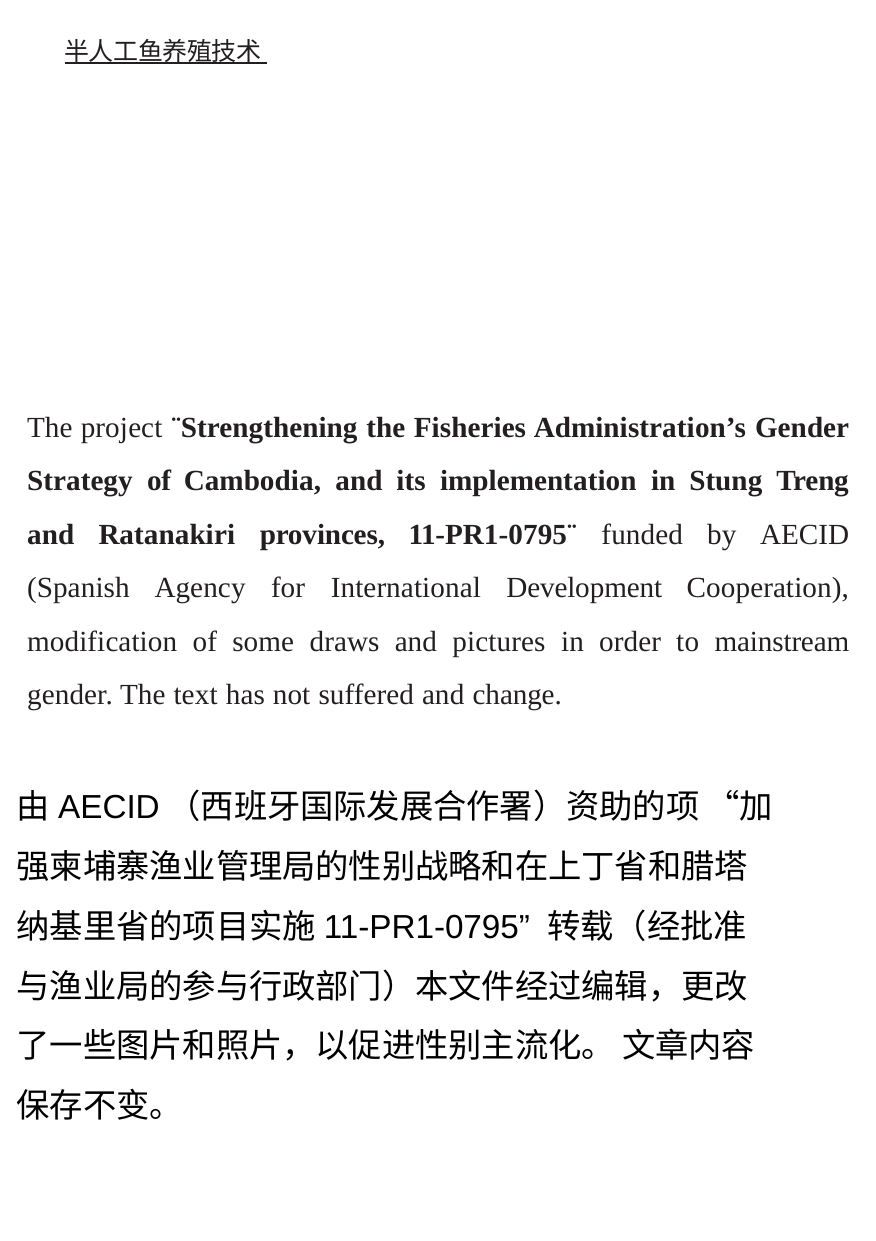

半人工鱼养殖技术
The project ¨Strengthening the Fisheries Administration’s Gender Strategy of Cambodia, and its implementation in Stung Treng and Ratanakiri provinces, 11-PR1-0795¨ funded by AECID (Spanish Agency for International Development Cooperation), modification of some draws and pictures in order to mainstream gender. The text has not suffered and change.
由AECID（西班牙国际发展合作署）资助的项 “加强柬埔寨渔业管理局的性别战略和在上丁省和腊塔纳基里省的项目实施11-PR1-0795” 转载（经批准与渔业局的参与行政部门）本文件经过编辑，更改了一些图片和照片，以促进性别主流化。 文章内容保存不变。